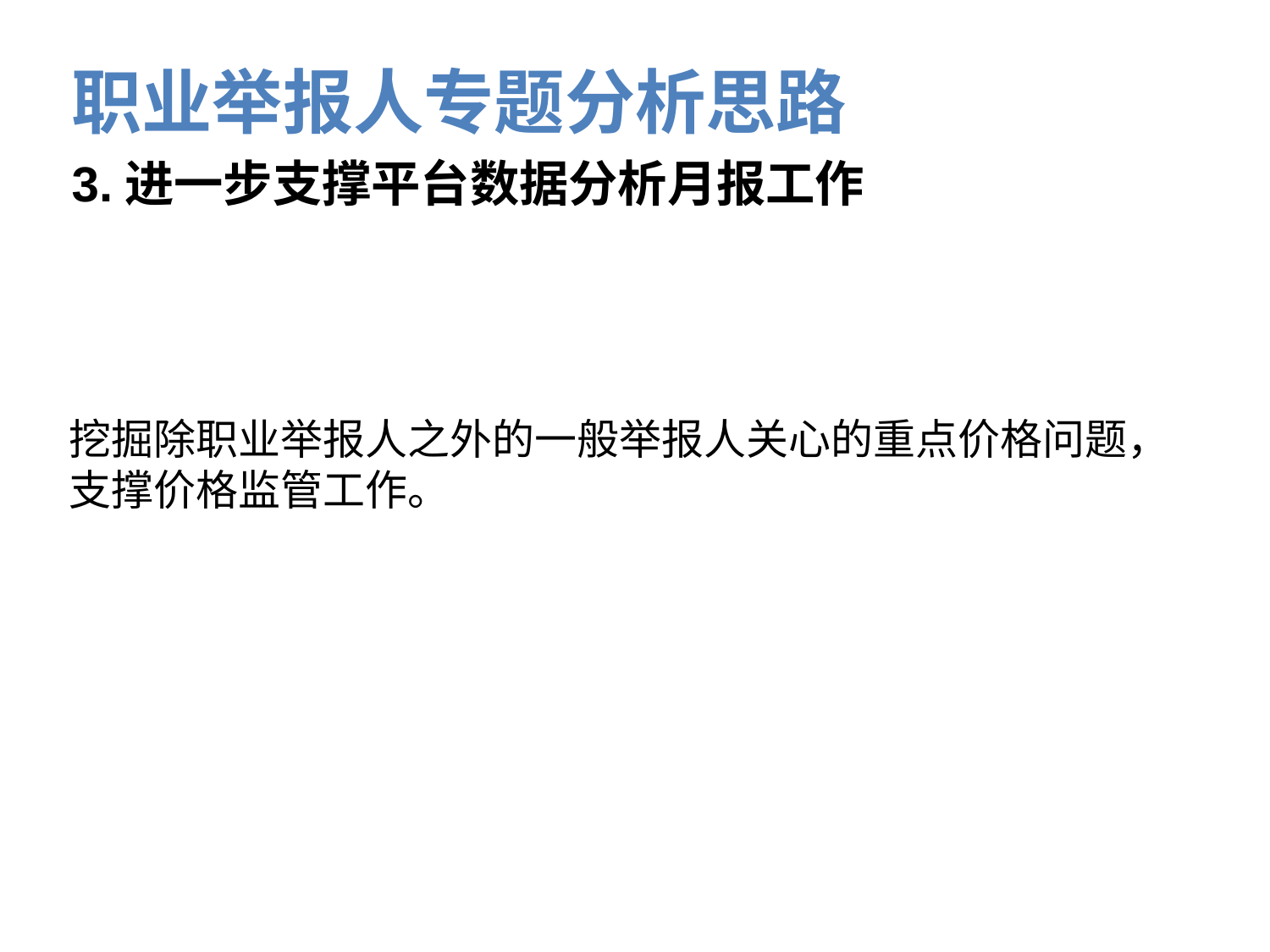

职业举报人专题分析思路
3.进一步支撑平台数据分析月报工作
挖掘除职业举报人之外的一般举报人关心的重点价格问题，支撑价格监管工作。